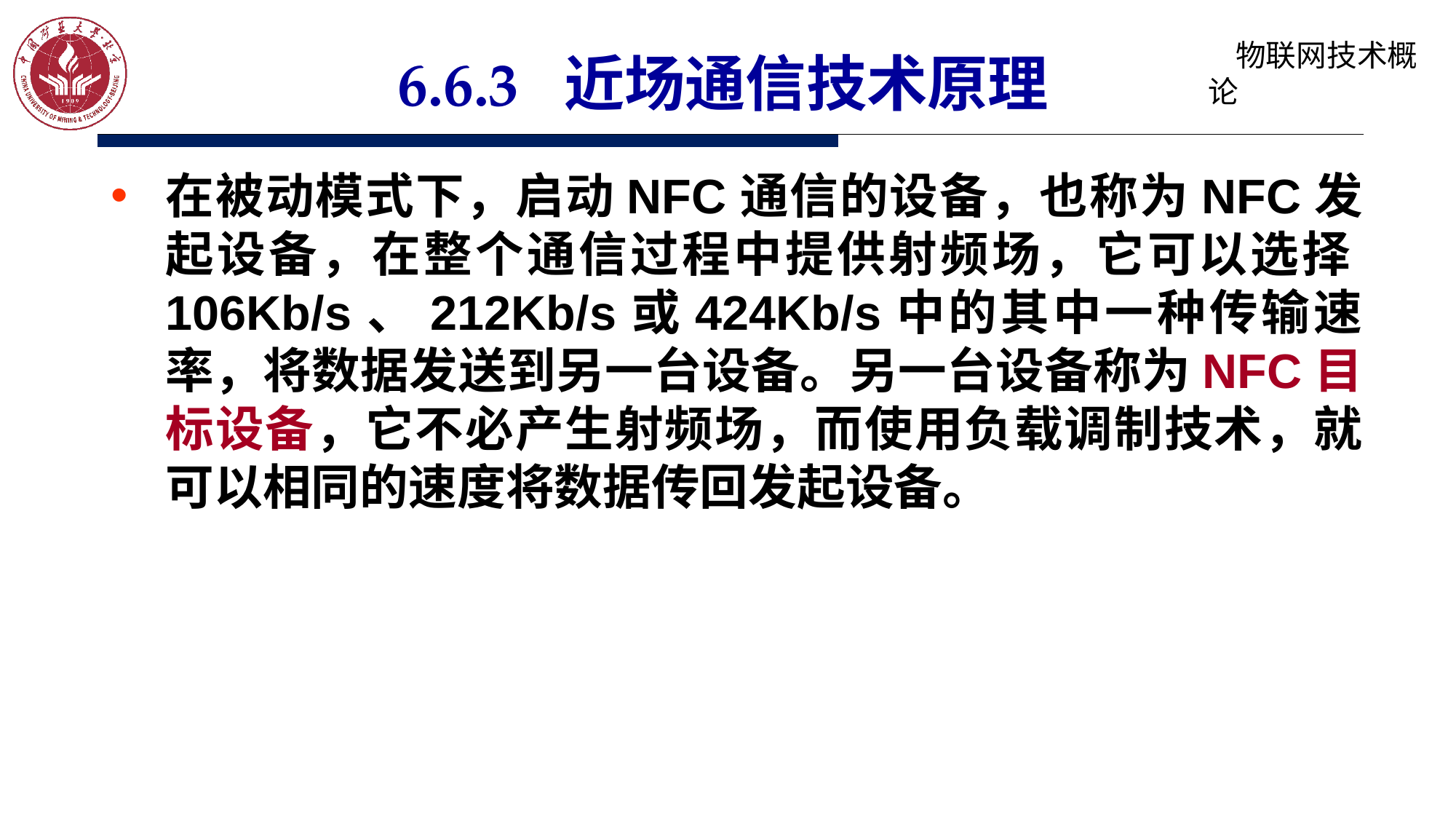

# 6.6.3  近场通信技术原理
在被动模式下，启动NFC通信的设备，也称为NFC发起设备，在整个通信过程中提供射频场，它可以选择106Kb/s、212Kb/s或424Kb/s中的其中一种传输速率，将数据发送到另一台设备。另一台设备称为NFC目标设备，它不必产生射频场，而使用负载调制技术，就可以相同的速度将数据传回发起设备。